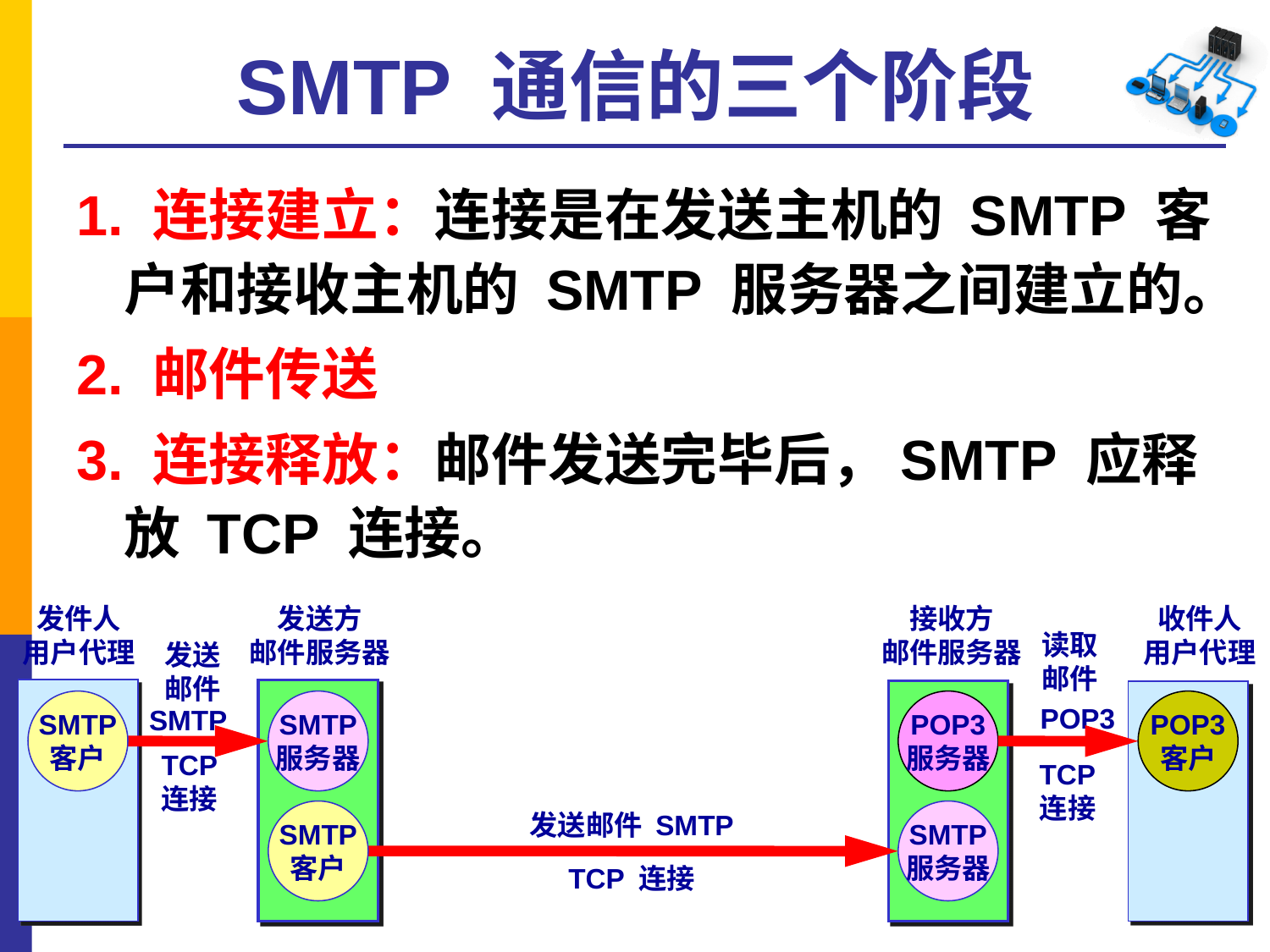

# SMTP 通信的三个阶段
1. 连接建立：连接是在发送主机的 SMTP 客户和接收主机的 SMTP 服务器之间建立的。
2. 邮件传送
3. 连接释放：邮件发送完毕后，SMTP 应释放 TCP 连接。
发件人
用户代理
发送方
邮件服务器
接收方
邮件服务器
收件人
用户代理
读取
邮件
发送
邮件

SMTP
客户
SMTP
服务器
POP3
服务器
POP3
客户
POP3
SMTP
TCP
连接

TCP
连接
发送邮件 SMTP
SMTP
客户
SMTP
服务器

TCP 连接
62
62